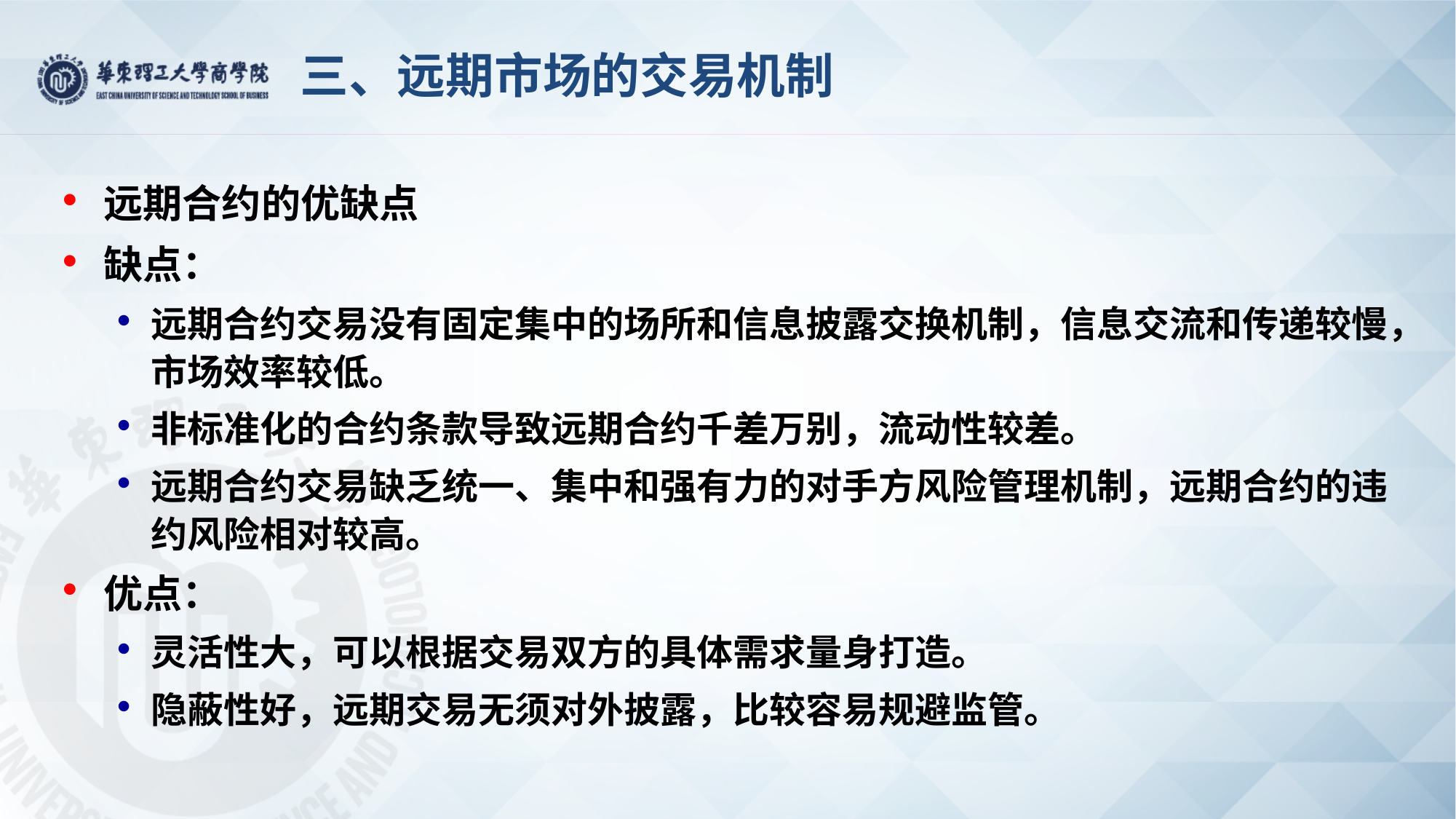

# 三、远期市场的交易机制
远期合约的优缺点
缺点：
远期合约交易没有固定集中的场所和信息披露交换机制，信息交流和传递较慢，市场效率较低。
非标准化的合约条款导致远期合约千差万别，流动性较差。
远期合约交易缺乏统一、集中和强有力的对手方风险管理机制，远期合约的违约风险相对较高。
优点：
灵活性大，可以根据交易双方的具体需求量身打造。
隐蔽性好，远期交易无须对外披露，比较容易规避监管。